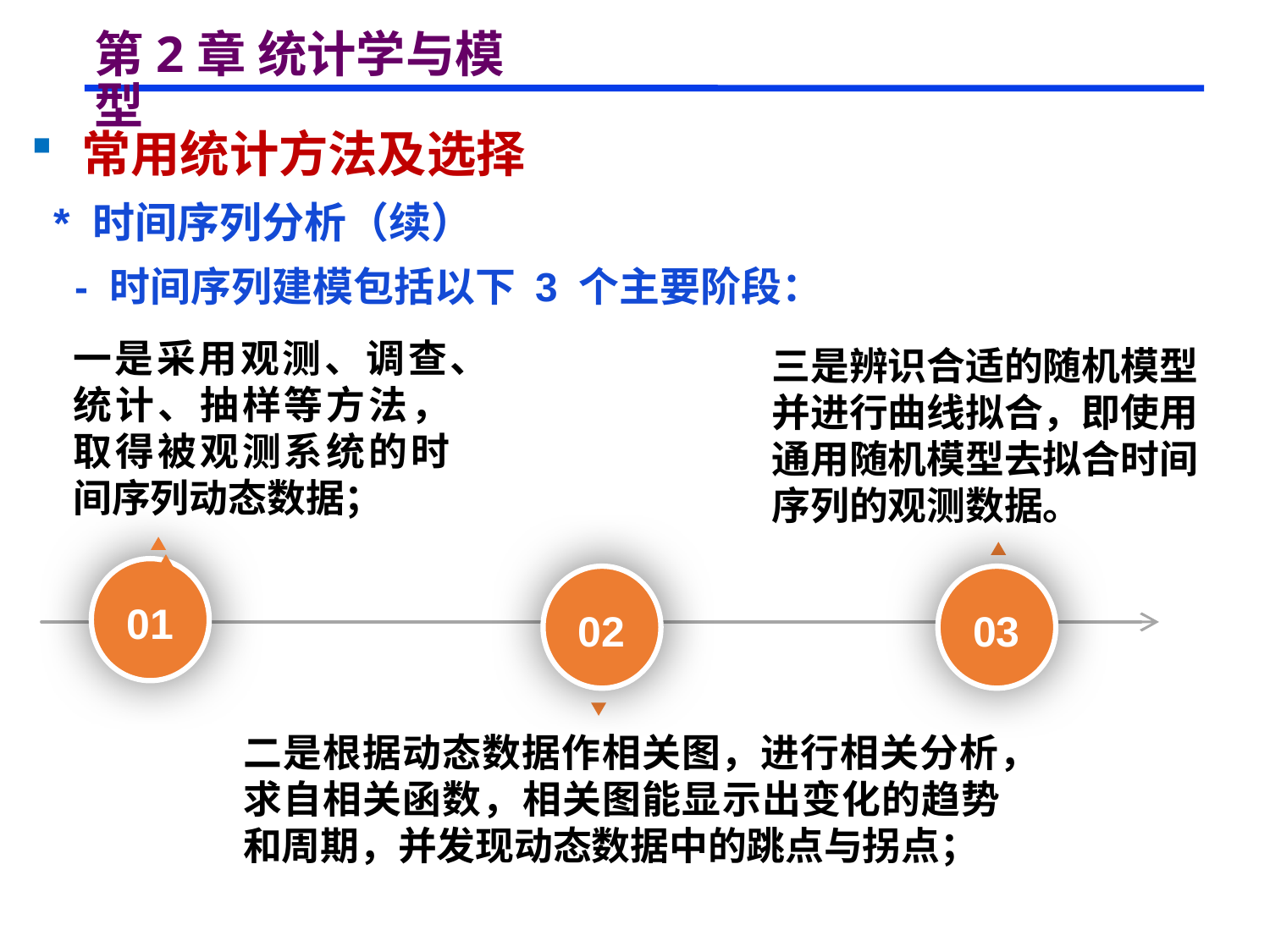

# 第2章 统计学与模型
 常用统计方法及选择
  * 时间序列分析（续）
    - 时间序列建模包括以下 3 个主要阶段：
一是采用观测、调查、统计、抽样等方法，取得被观测系统的时间序列动态数据；
三是辨识合适的随机模型并进行曲线拟合，即使用通用随机模型去拟合时间序列的观测数据。

01
02
03

二是根据动态数据作相关图，进行相关分析，求自相关函数，相关图能显示出变化的趋势和周期，并发现动态数据中的跳点与拐点；